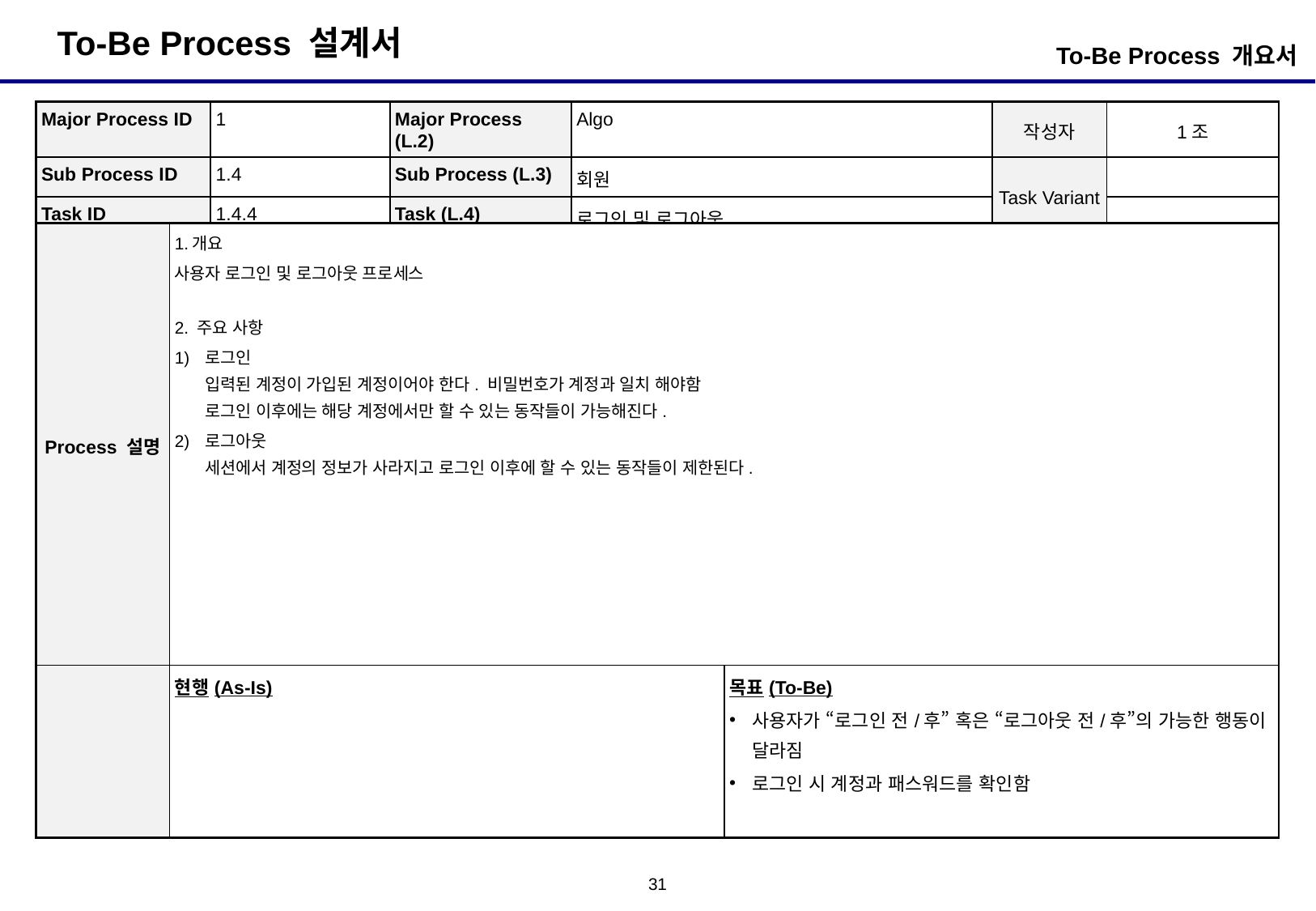

To-Be Process 개요서
| Major Process ID | 1 | Major Process (L.2) | Algo | 작성자 | 1조 |
| --- | --- | --- | --- | --- | --- |
| Sub Process ID | 1.4 | Sub Process (L.3) | 회원 | Task Variant |  |
| Task ID | 1.4.4 | Task (L.4) | 로그인 및 로그아웃 |  |  |
| Process 설명 | 1.개요 사용자 로그인 및 로그아웃 프로세스 2. 주요 사항 로그인 입력된 계정이 가입된 계정이어야 한다. 비밀번호가 계정과 일치 해야함 로그인 이후에는 해당 계정에서만 할 수 있는 동작들이 가능해진다. 로그아웃 세션에서 계정의 정보가 사라지고 로그인 이후에 할 수 있는 동작들이 제한된다. |  |
| --- | --- | --- |
|  | 현행(As-Is) | 목표(To-Be) 사용자가 “로그인 전/후” 혹은 “로그아웃 전/후”의 가능한 행동이 달라짐 로그인 시 계정과 패스워드를 확인함 |